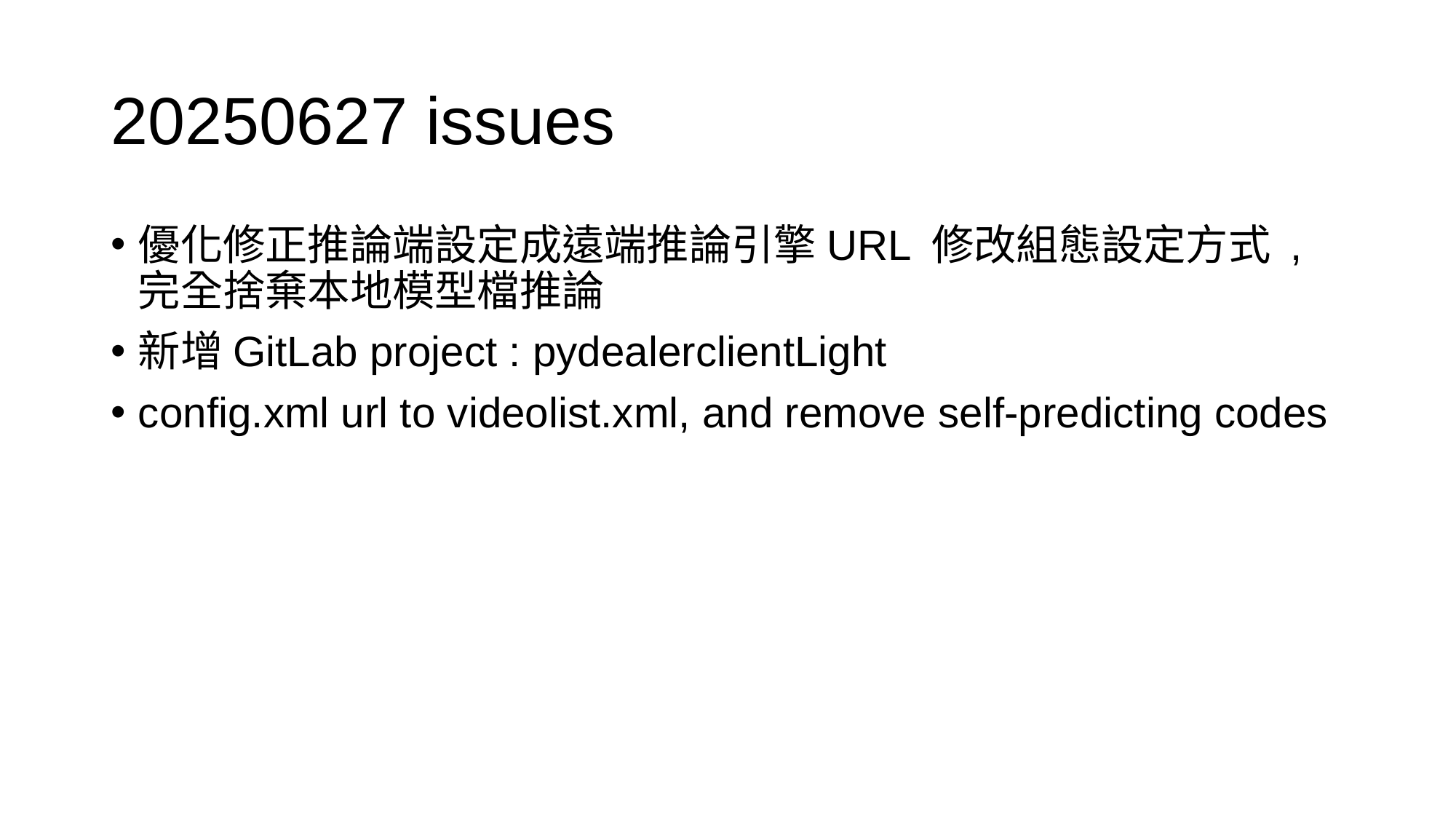

# 20250627 issues
優化修正推論端設定成遠端推論引擎URL 修改組態設定方式 ,完全捨棄本地模型檔推論
新增GitLab project : pydealerclientLight
config.xml url to videolist.xml, and remove self-predicting codes